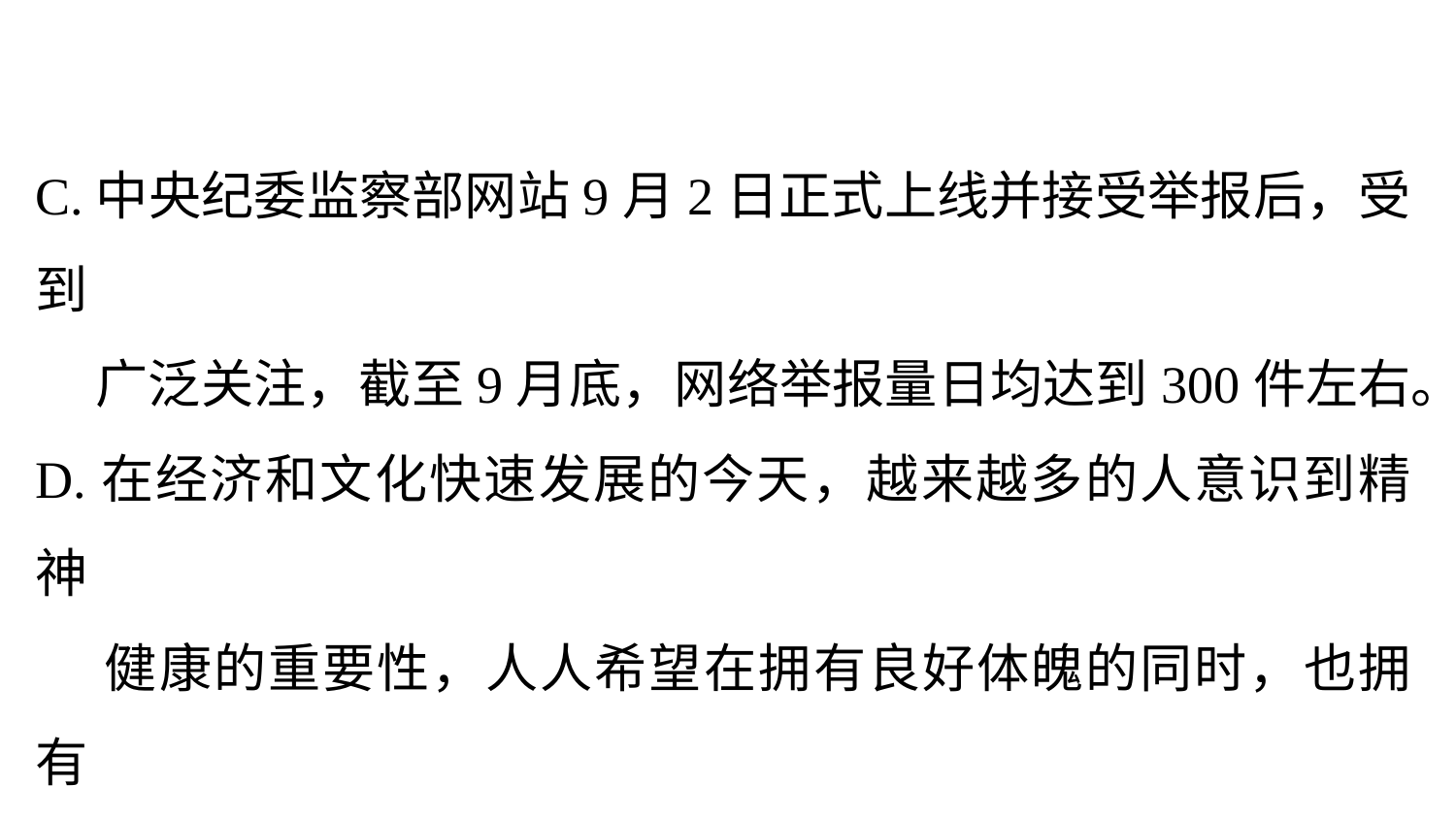

C.中央纪委监察部网站9月2日正式上线并接受举报后，受到
    广泛关注，截至9月底，网络举报量日均达到300件左右。
D.在经济和文化快速发展的今天，越来越多的人意识到精神
    健康的重要性，人人希望在拥有良好体魄的同时，也拥有
    健康的精神生活。